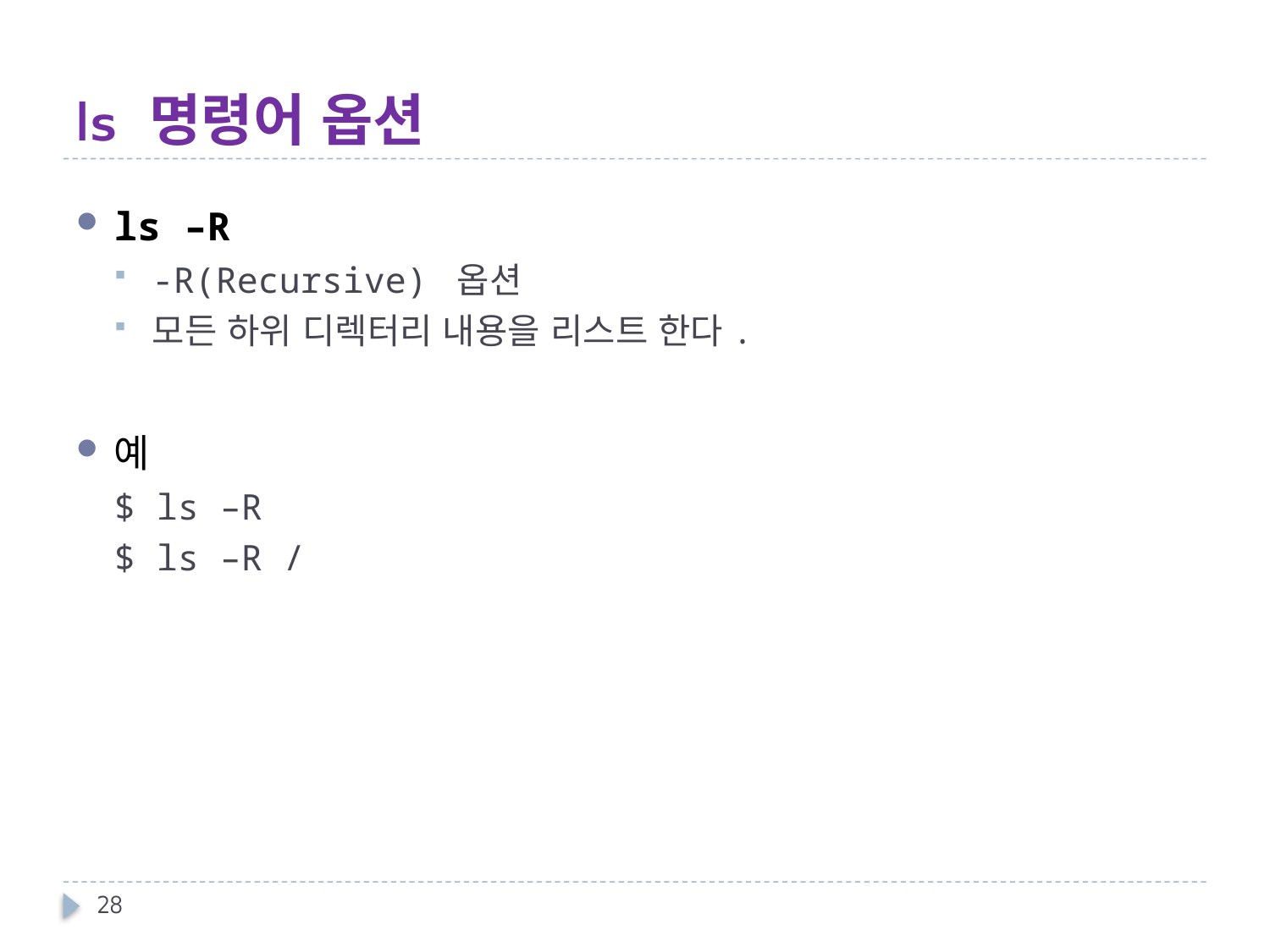

# ls 명령어 옵션
ls –R
-R(Recursive) 옵션
모든 하위 디렉터리 내용을 리스트 한다.

예
$ ls –R
$ ls –R /

28